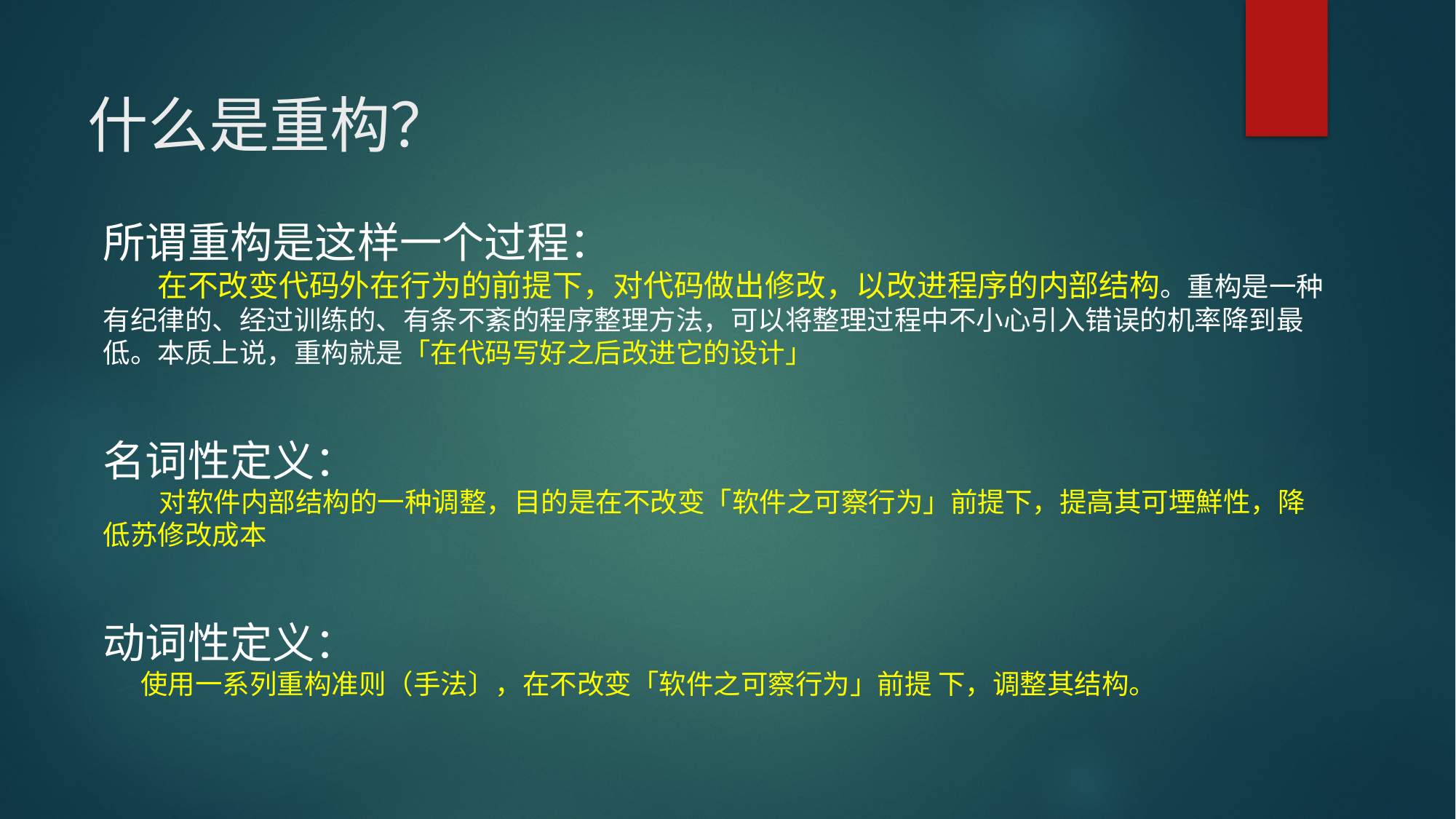

什么是重构？
所谓重构是这样一个过程：
       在不改变代码外在行为的前提下，对代码做出修改，以改进程序的内部结构。重构是一种有纪律的、经过训练的、有条不紊的程序整理方法，可以将整理过程中不小心引入错误的机率降到最低。本质上说，重构就是「在代码写好之后改进它的设计」

名词性定义：
        对软件内部结构的一种调整，目的是在不改变「软件之可察行为」前提下，提高其可堙鮮性，降低苏修改成本

动词性定义：
     使用一系列重构准则（手法〕，在不改变「软件之可察行为」前提 下，调整其结构。